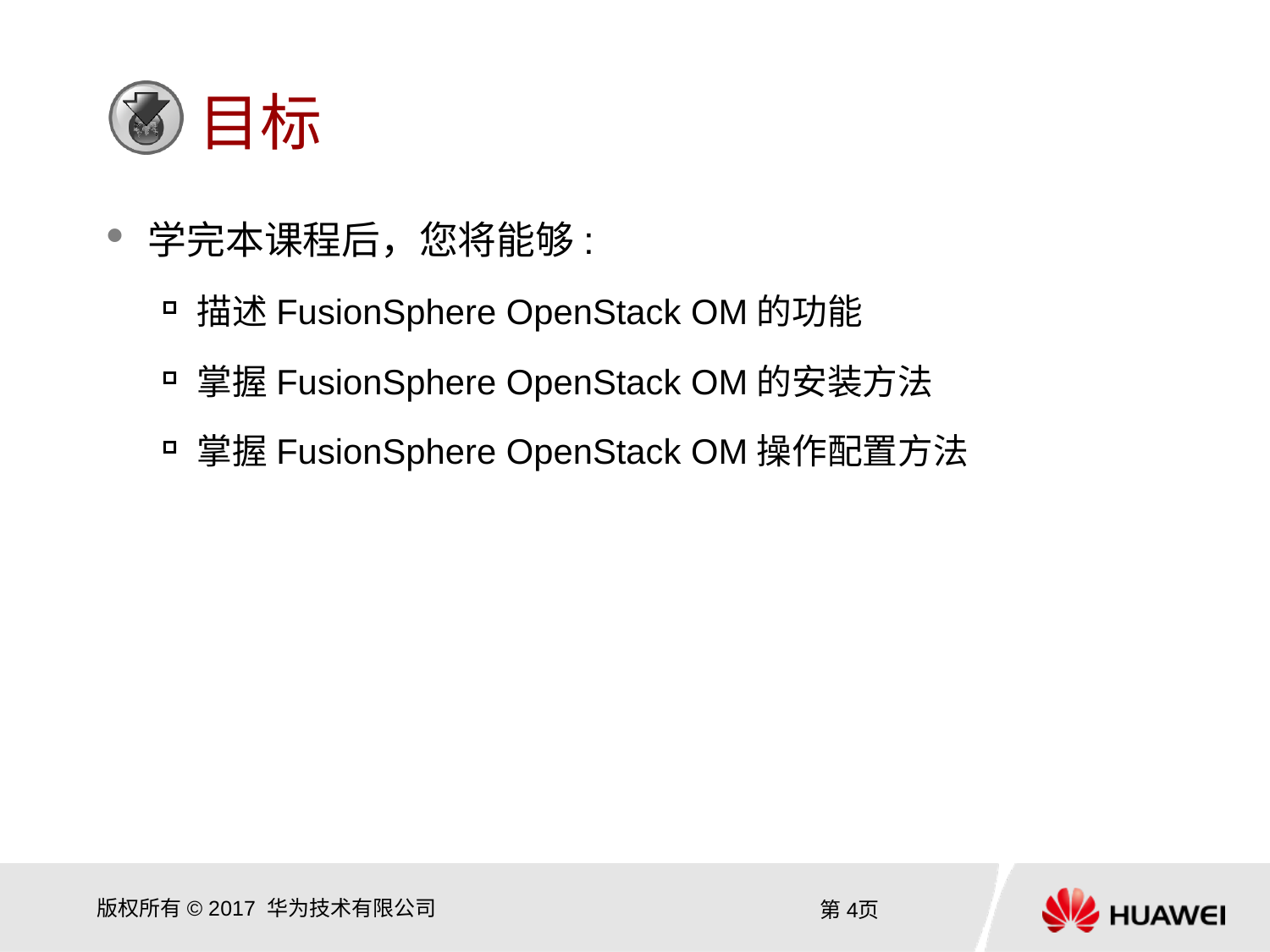

学完本课程后，您将能够:
描述FusionSphere OpenStack OM的功能
掌握FusionSphere OpenStack OM的安装方法
掌握FusionSphere OpenStack OM操作配置方法